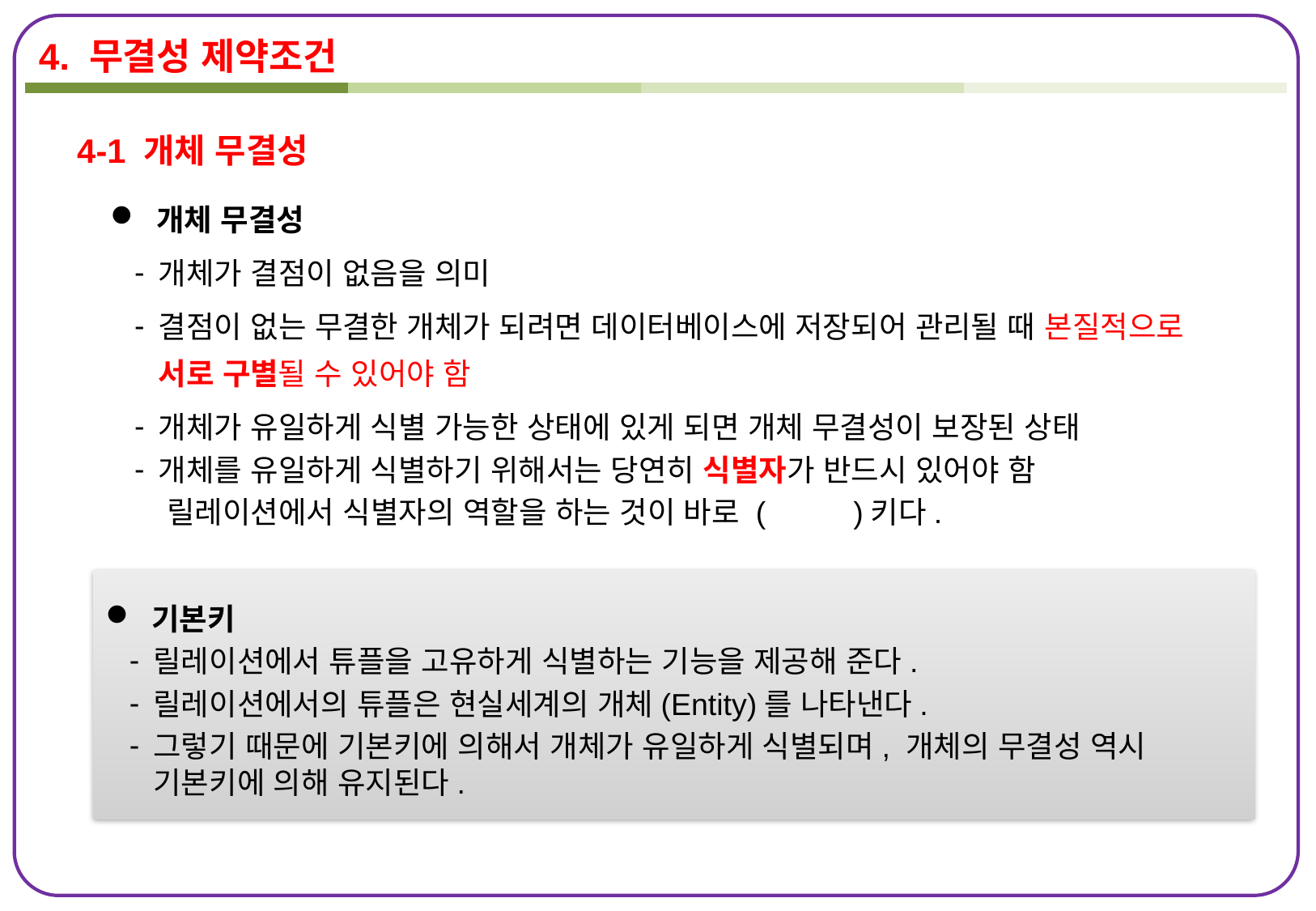

4. 무결성 제약조건
4-1 개체 무결성
 개체 무결성
개체가 결점이 없음을 의미
결점이 없는 무결한 개체가 되려면 데이터베이스에 저장되어 관리될 때 본질적으로 서로 구별될 수 있어야 함
개체가 유일하게 식별 가능한 상태에 있게 되면 개체 무결성이 보장된 상태
개체를 유일하게 식별하기 위해서는 당연히 식별자가 반드시 있어야 함
   릴레이션에서 식별자의 역할을 하는 것이 바로 ( 기본 )키다.
 기본키
릴레이션에서 튜플을 고유하게 식별하는 기능을 제공해 준다.
릴레이션에서의 튜플은 현실세계의 개체(Entity)를 나타낸다.
그렇기 때문에 기본키에 의해서 개체가 유일하게 식별되며, 개체의 무결성 역시 기본키에 의해 유지된다.